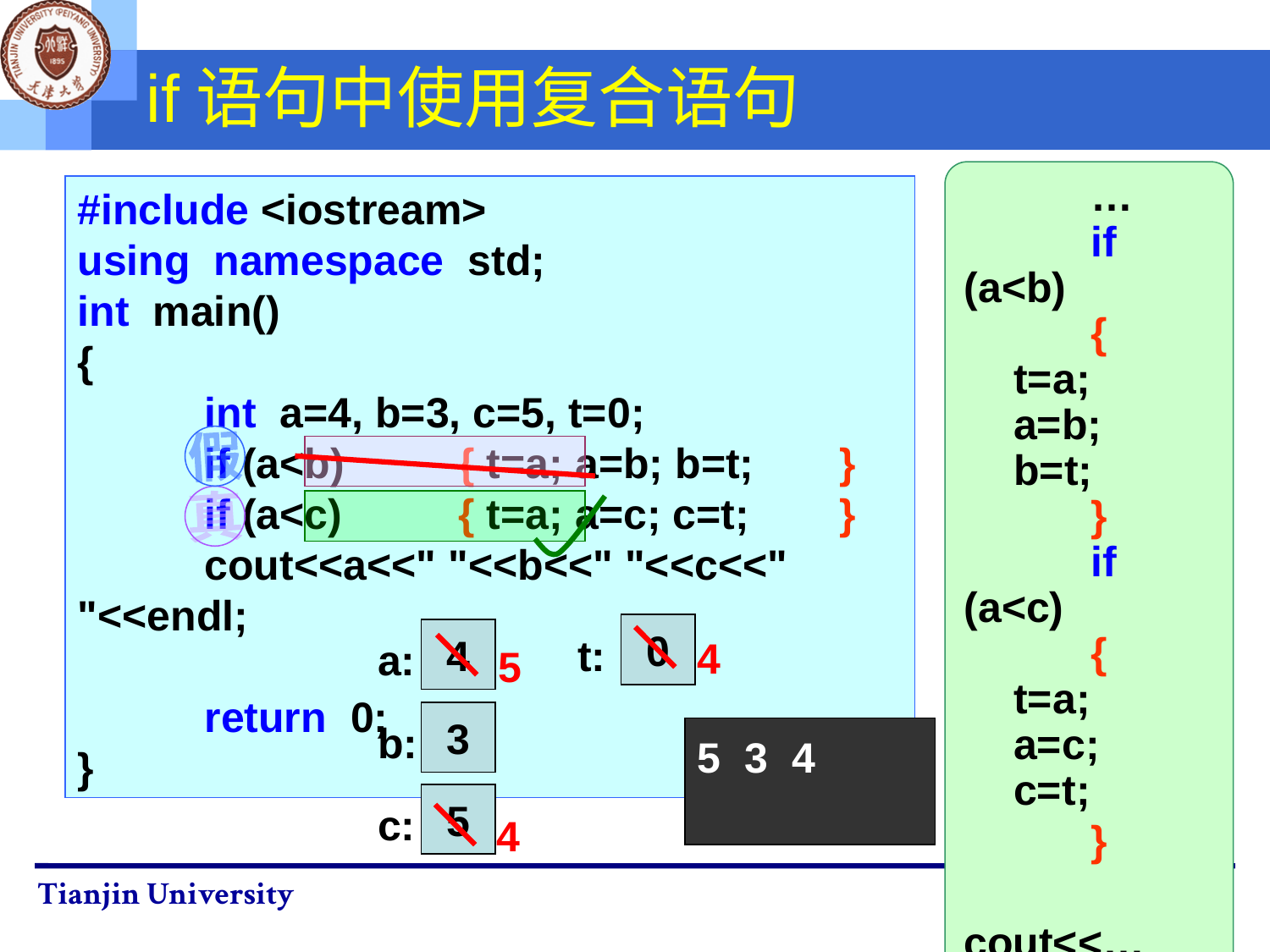

# if语句中使用复合语句
	…
	if (a<b)
	{
t=a;
a=b;
b=t;
	}
	if (a<c)
	{
t=a;
a=c;
c=t;
	}
	cout<<…
#include <iostream>
using  namespace  std;
int  main()
{
	int  a=4, b=3, c=5, t=0;
	if (a<b)	{ t=a; a=b; b=t;	}
	if (a<c)	{ t=a; a=c; c=t;	}
	cout<<a<<" "<<b<<" "<<c<<" "<<endl;

	return  0;
}

假

真

 0
t:
 4
a:
 4

 5

 3
b:
5  3  4

 5
c:
 4